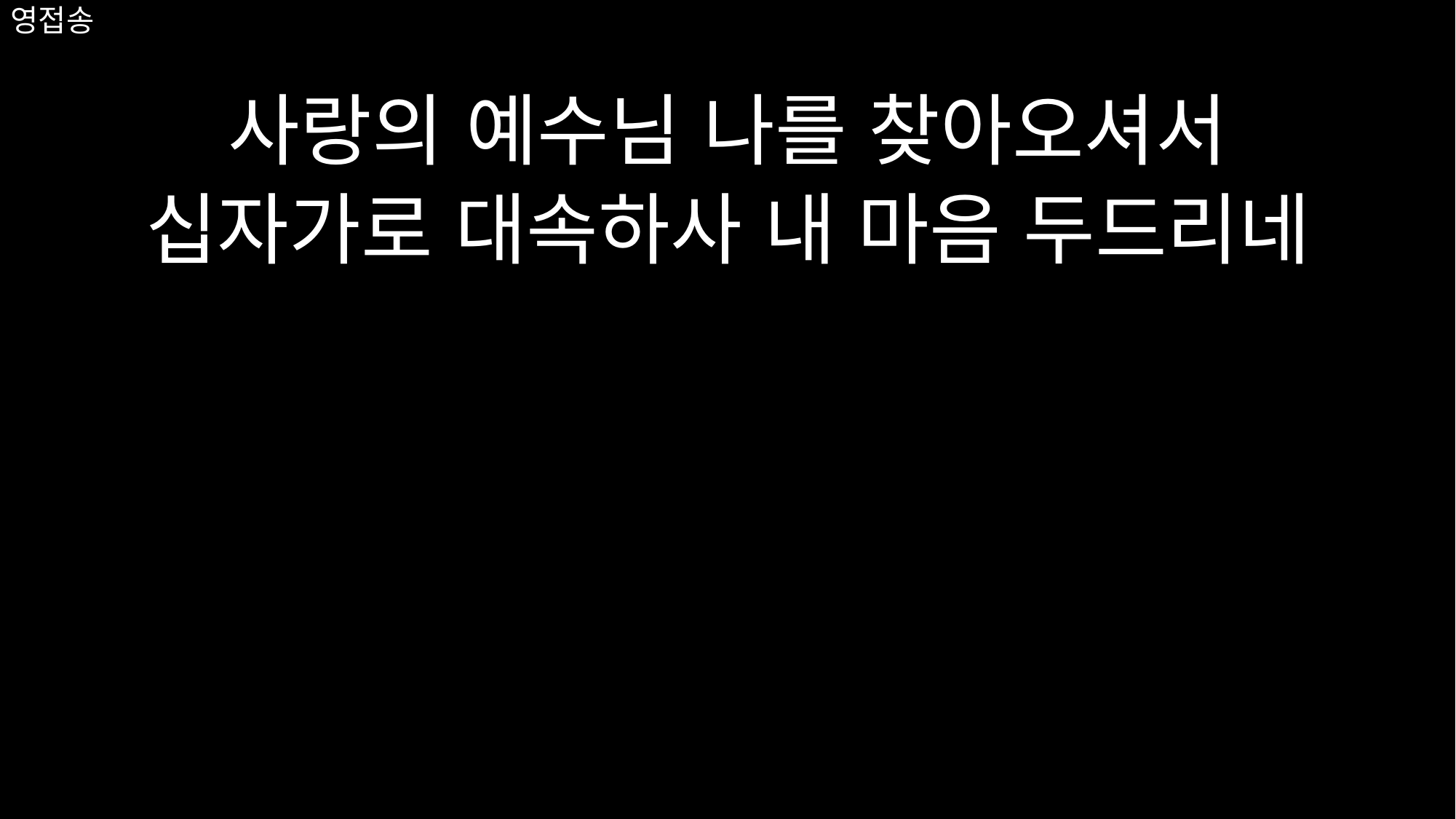

사랑의 예수님 나를 찾아오셔서
십자가로 대속하사 내 마음 두드리네

# 영접송